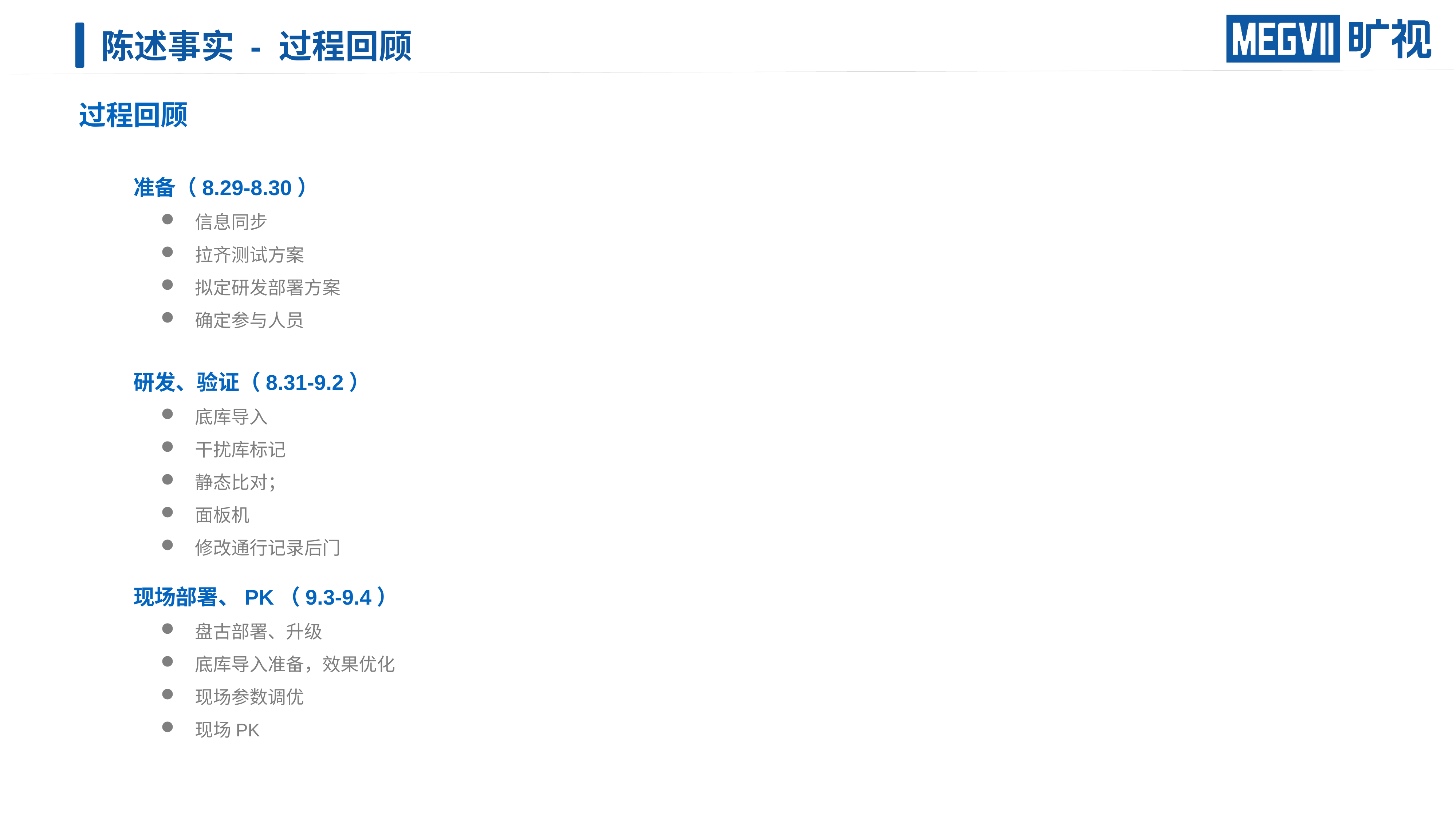

# 陈述事实 - 过程回顾
过程回顾

准备（8.29-8.30）
信息同步
拉齐测试方案
拟定研发部署方案
确定参与人员

研发、验证（8.31-9.2）
底库导入
干扰库标记
静态比对；
面板机
修改通行记录后门

现场部署、PK（9.3-9.4）
盘古部署、升级
底库导入准备，效果优化
现场参数调优
现场PK